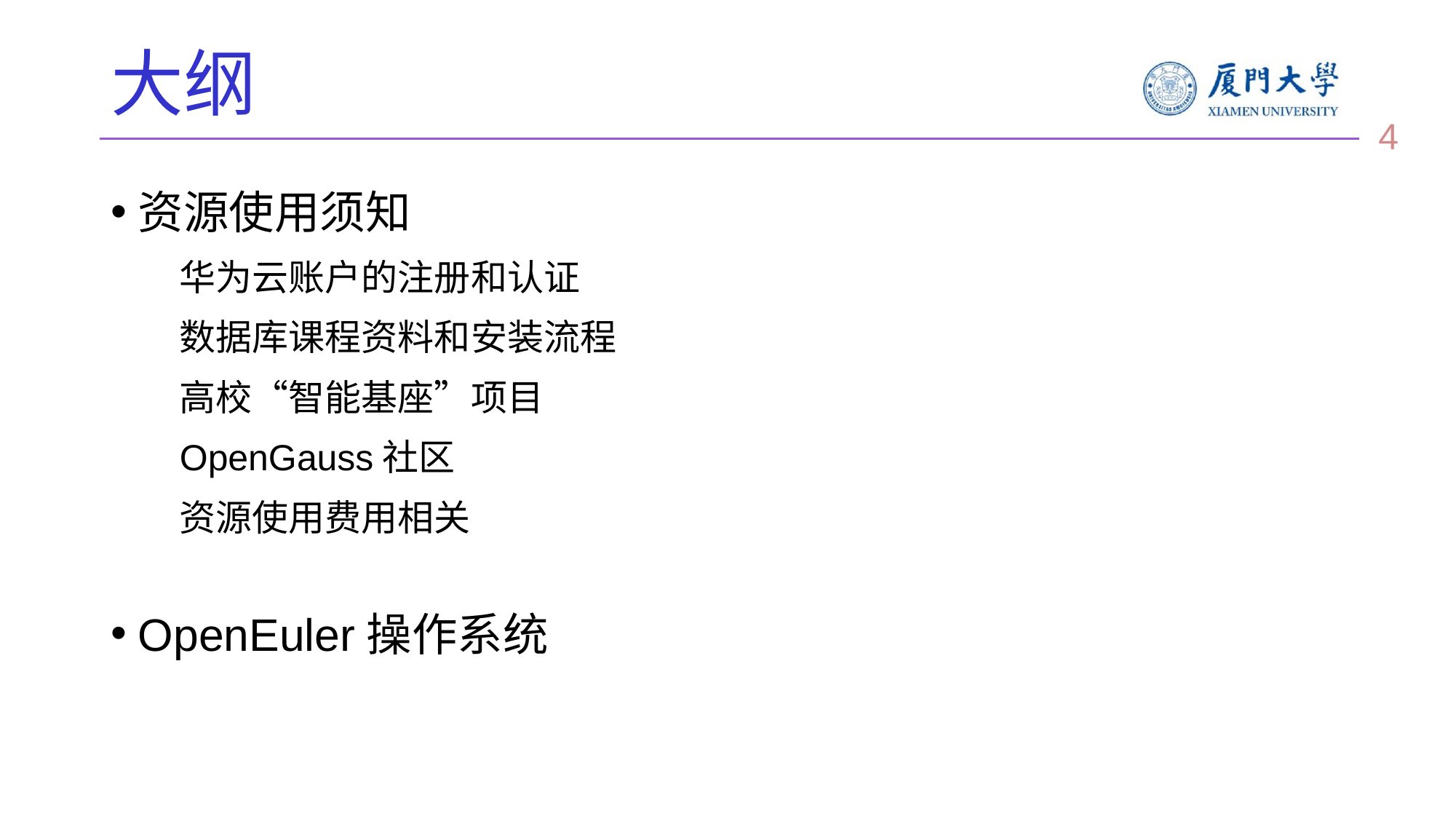

# 大纲
4
资源使用须知
华为云账户的注册和认证
数据库课程资料和安装流程
高校“智能基座”项目
OpenGauss社区
资源使用费用相关

OpenEuler操作系统